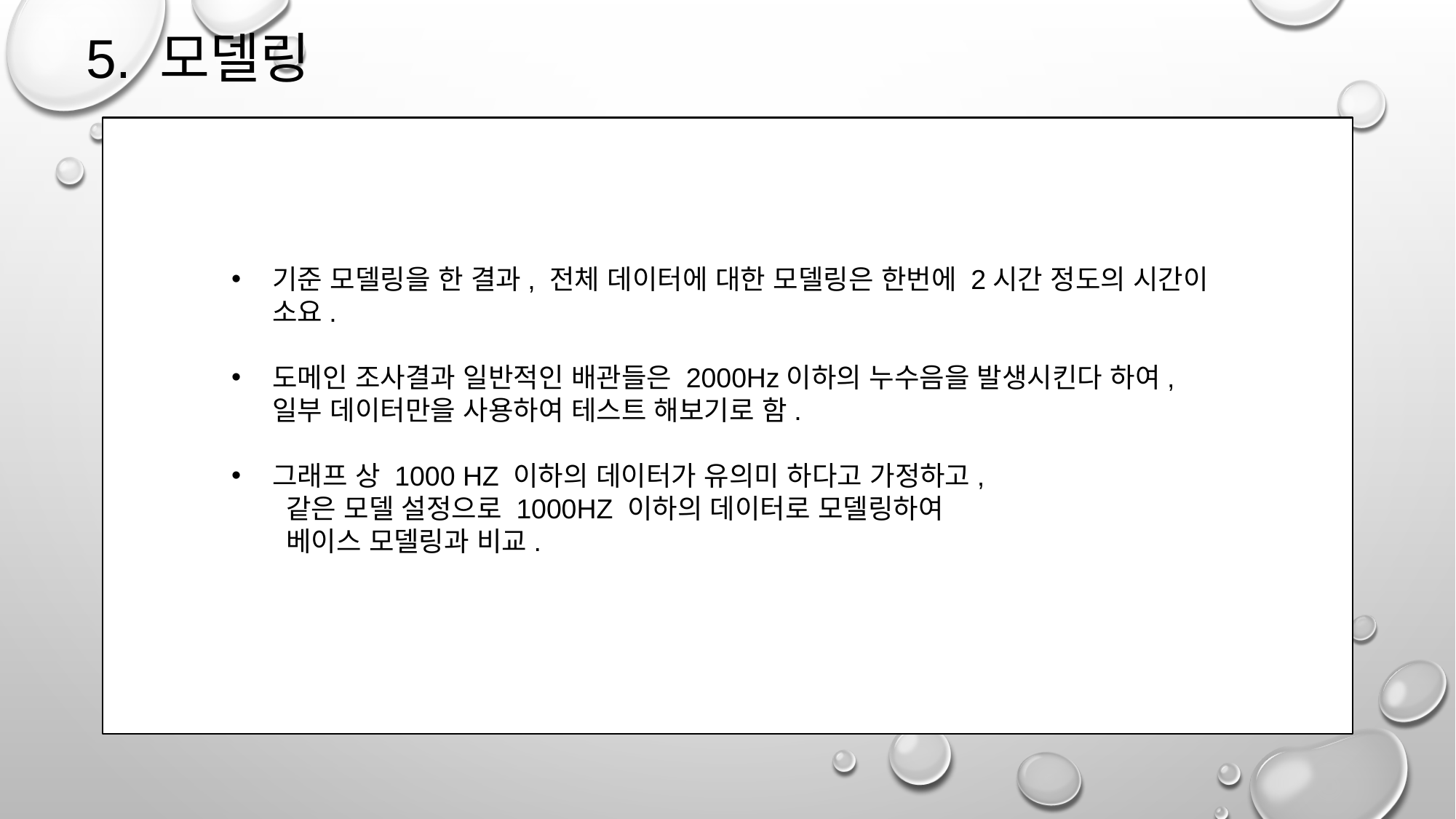

# 5. 모델링
기준 모델링을 한 결과, 전체 데이터에 대한 모델링은 한번에 2시간 정도의 시간이 소요.

도메인 조사결과 일반적인 배관들은 2000Hz이하의 누수음을 발생시킨다 하여, 일부 데이터만을 사용하여 테스트 해보기로 함.

그래프 상 1000 HZ 이하의 데이터가 유의미 하다고 가정하고,
같은 모델 설정으로 1000HZ 이하의 데이터로 모델링하여
베이스 모델링과 비교.